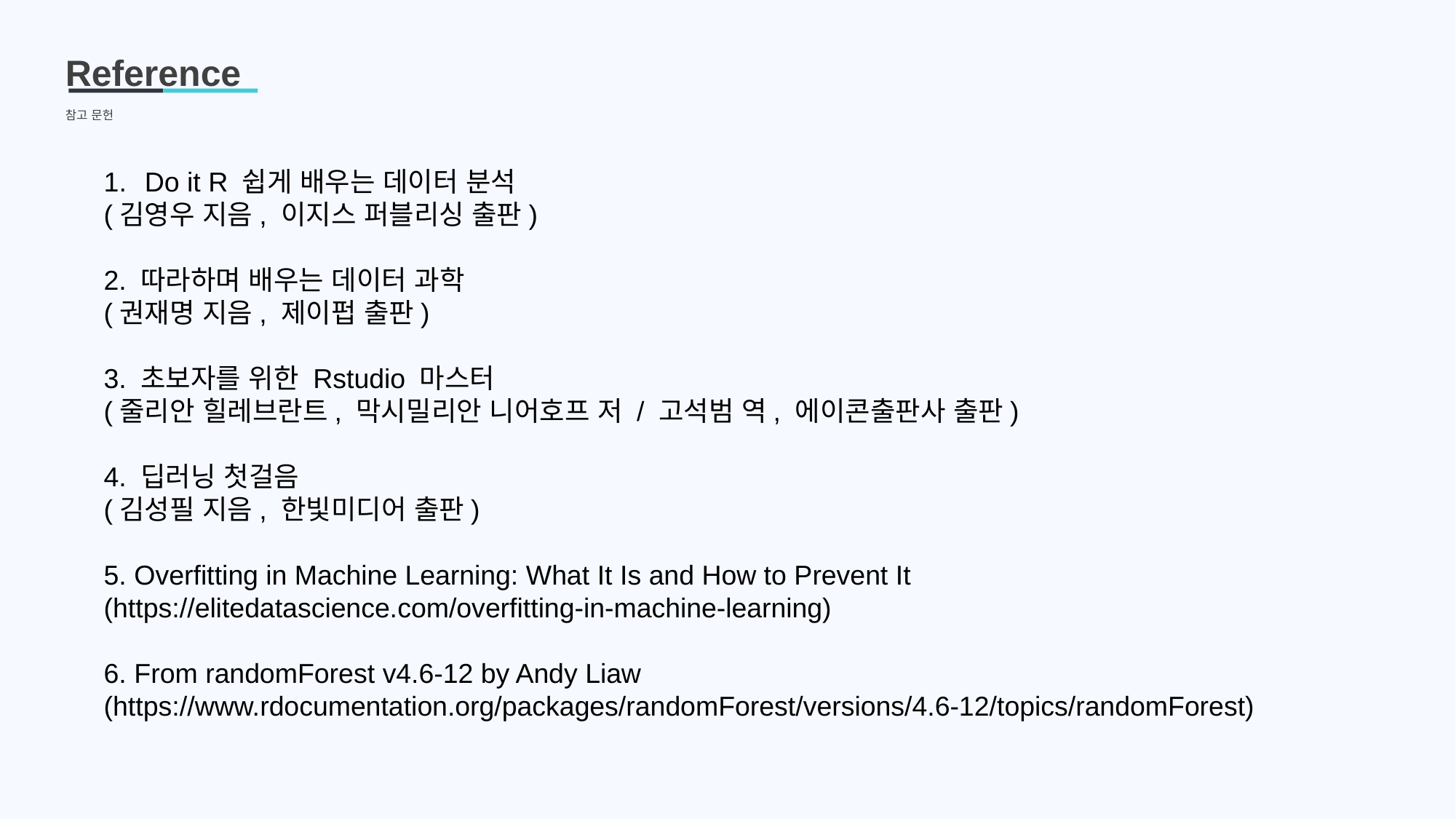

Reference
참고 문헌

Do it R 쉽게 배우는 데이터 분석
(김영우 지음, 이지스 퍼블리싱 출판)

2. 따라하며 배우는 데이터 과학
(권재명 지음, 제이펍 출판)

3. 초보자를 위한 Rstudio 마스터
(줄리안 힐레브란트, 막시밀리안 니어호프 저 / 고석범 역, 에이콘출판사 출판)

4. 딥러닝 첫걸음
(김성필 지음, 한빛미디어 출판)

5. Overfitting in Machine Learning: What It Is and How to Prevent It
(https://elitedatascience.com/overfitting-in-machine-learning)

6. From randomForest v4.6-12 by Andy Liaw
(https://www.rdocumentation.org/packages/randomForest/versions/4.6-12/topics/randomForest)